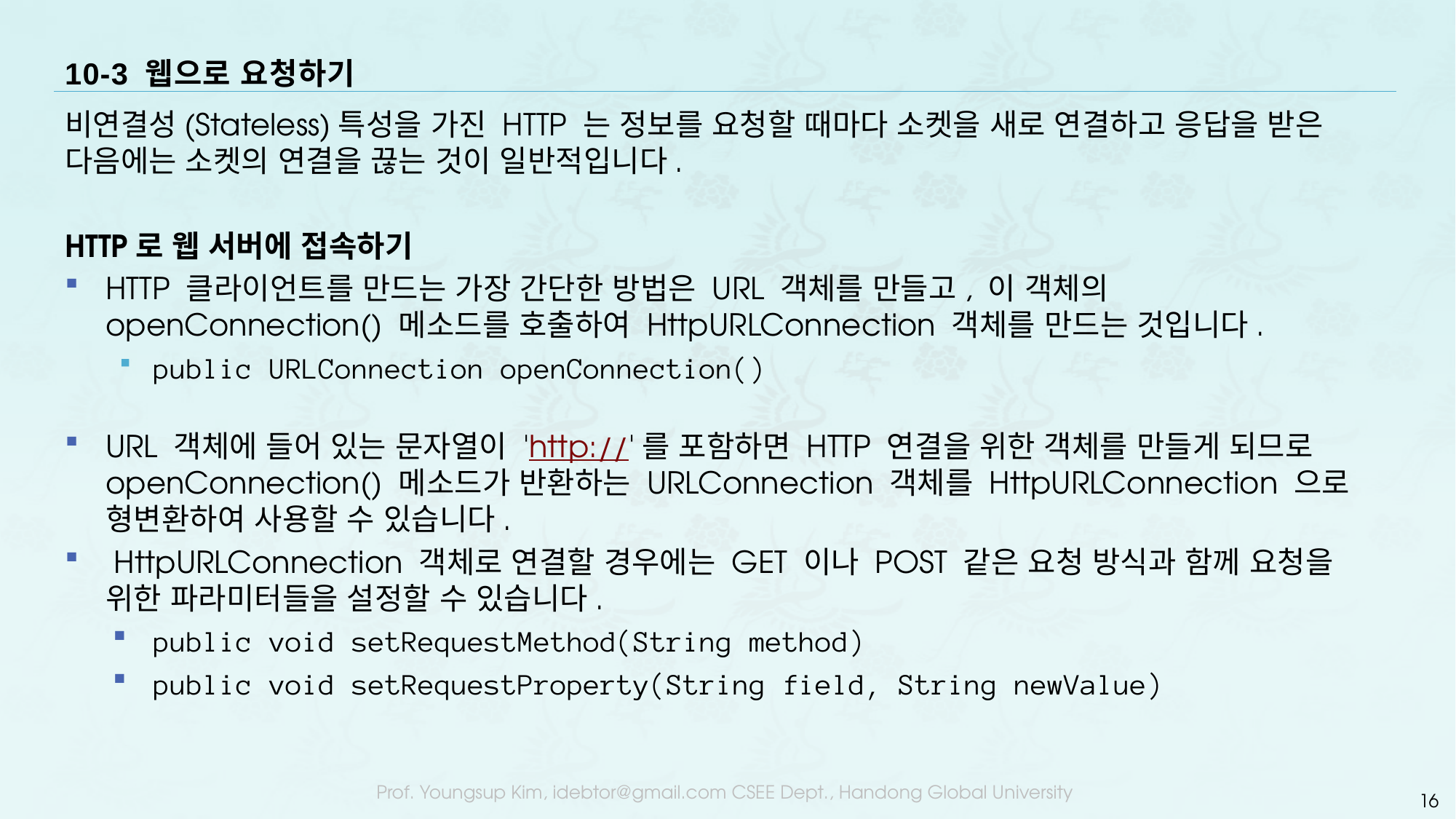

# 10-3 웹으로 요청하기
비연결성(Stateless)특성을 가진 HTTP 는 정보를 요청할 때마다 소켓을 새로 연결하고 응답을 받은 다음에는 소켓의 연결을 끊는 것이 일반적입니다.

HTTP로 웹 서버에 접속하기
HTTP 클라이언트를 만드는 가장 간단한 방법은 URL 객체를 만들고, 이 객체의 openConnection() 메소드를 호출하여 HttpURLConnection 객체를 만드는 것입니다.
public URLConnection openConnection()
URL 객체에 들어 있는 문자열이 'http://'를 포함하면 HTTP 연결을 위한 객체를 만들게 되므로 openConnection() 메소드가 반환하는 URLConnection 객체를 HttpURLConnection 으로 형변환하여 사용할 수 있습니다.
 HttpURLConnection 객체로 연결할 경우에는 GET 이나 POST 같은 요청 방식과 함께 요청을 위한 파라미터들을 설정할 수 있습니다.
public void setRequestMethod(String method)
public void setRequestProperty(String field, String newValue)

16